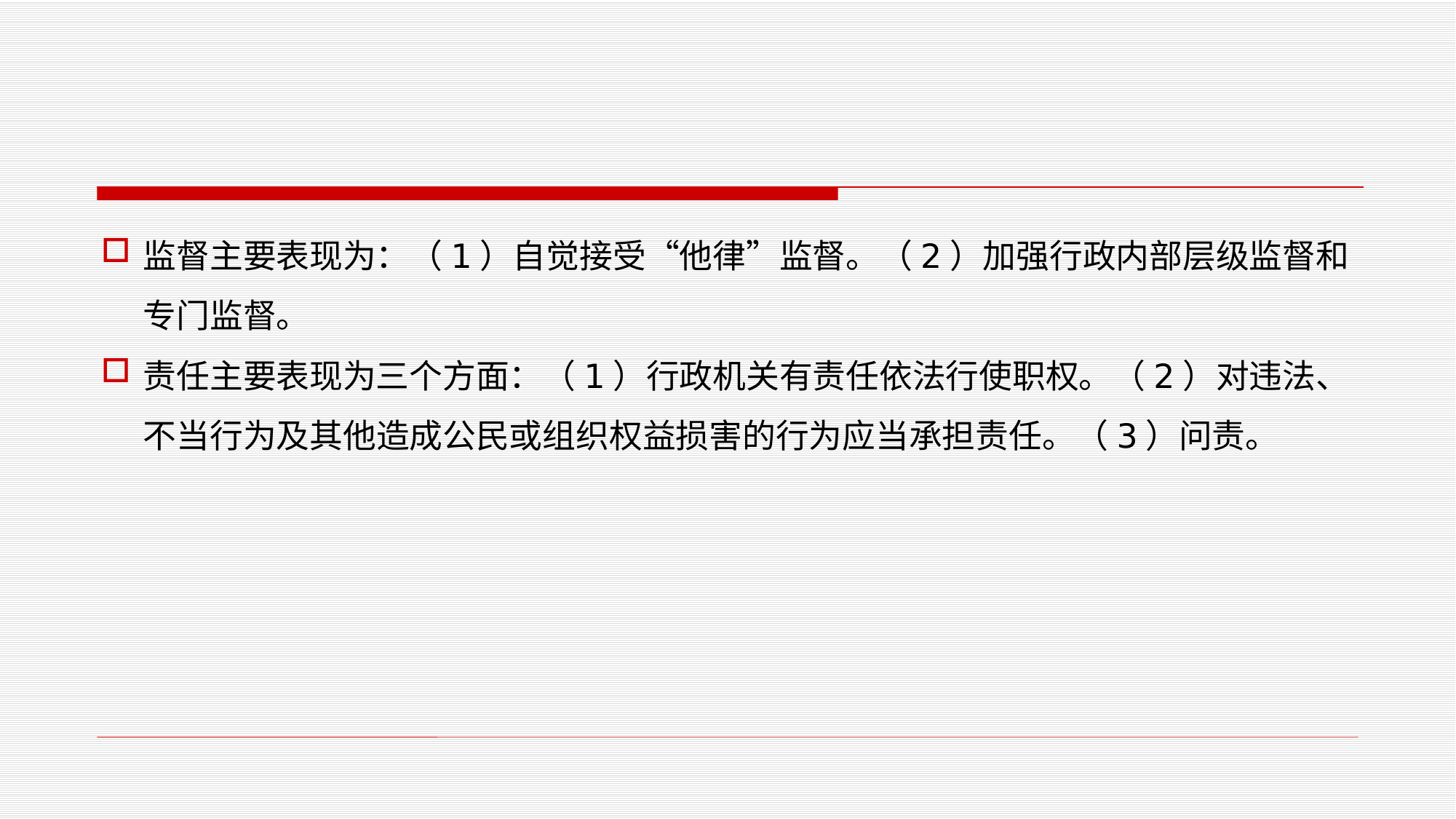

监督主要表现为：（1）自觉接受“他律”监督。（2）加强行政内部层级监督和专门监督。
责任主要表现为三个方面：（1）行政机关有责任依法行使职权。（2）对违法、不当行为及其他造成公民或组织权益损害的行为应当承担责任。（3）问责。